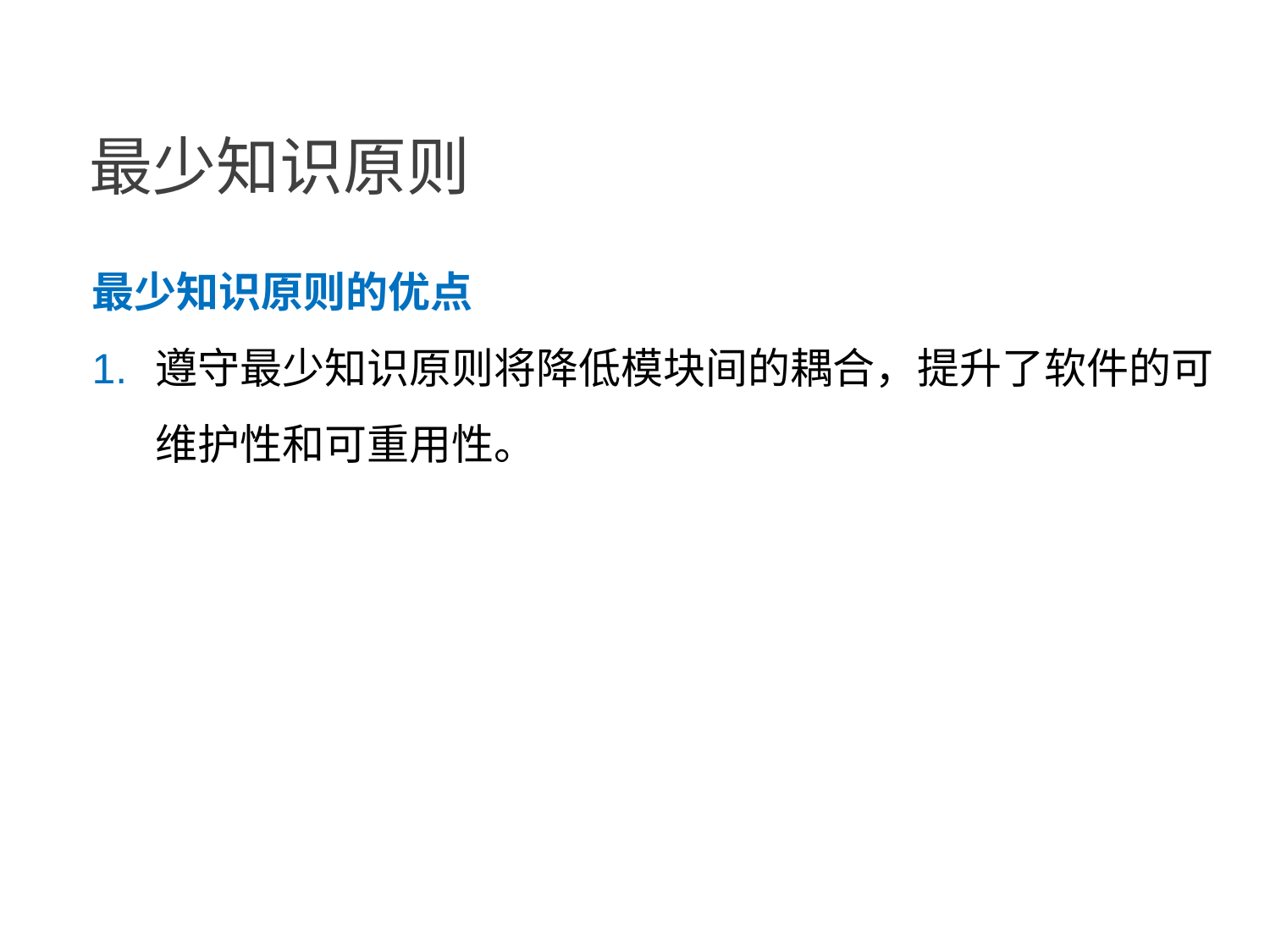

最少知识原则
最少知识原则的优点
遵守最少知识原则将降低模块间的耦合，提升了软件的可维护性和可重用性。